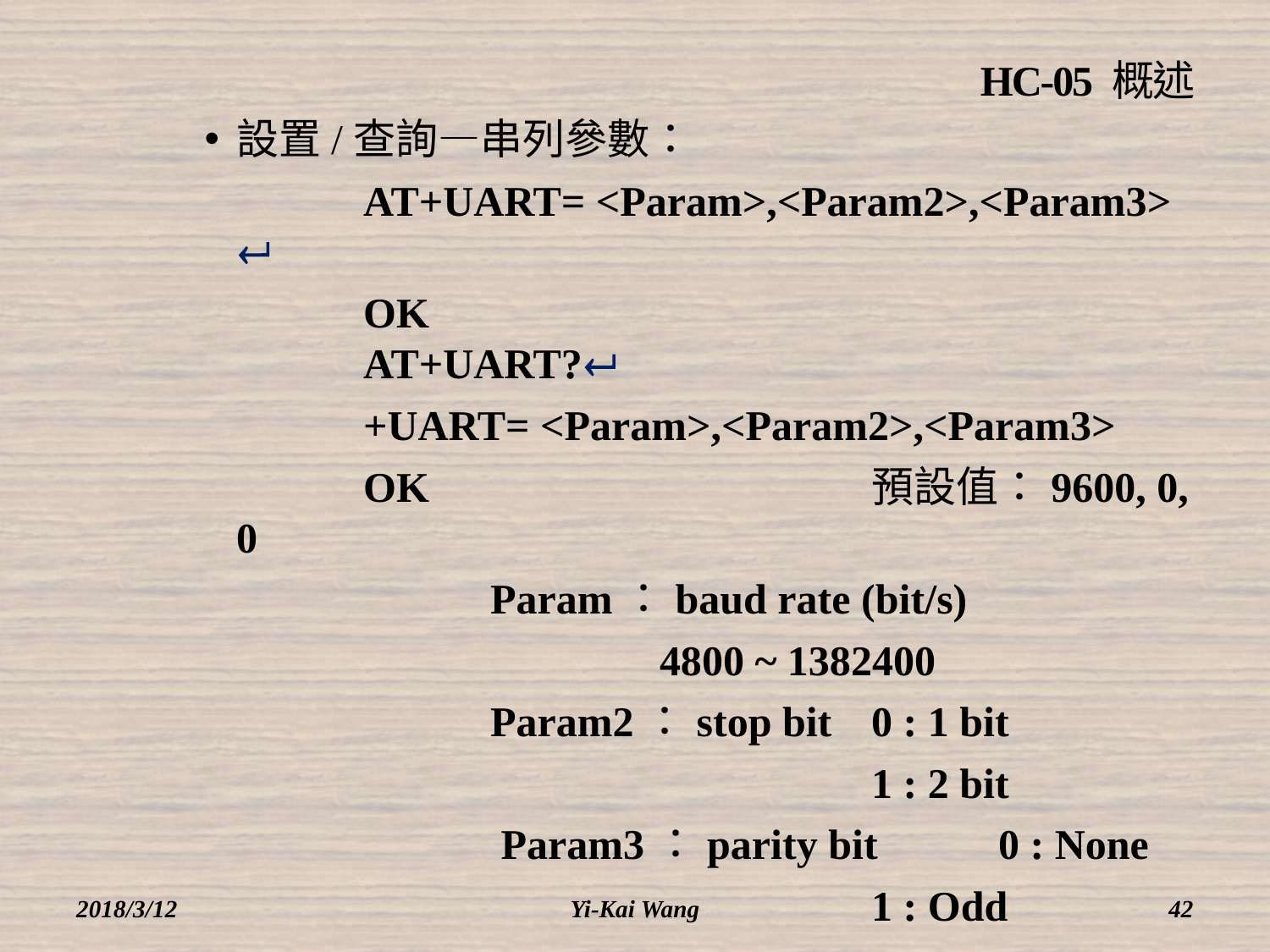

# HC-05 概述
設置/查詢—串列參數：
		AT+UART= <Param>,<Param2>,<Param3> ↵
		OK							AT+UART?↵
		+UART= <Param>,<Param2>,<Param3>
		OK				預設值：9600, 0, 0
			Param：baud rate (bit/s)
				    4800 ~ 1382400
			Param2：stop bit	0 : 1 bit
						1 : 2 bit
			 Param3：parity bit	0 : None
						1 : Odd
						2 : Even

2018/3/12
Yi-Kai Wang
42